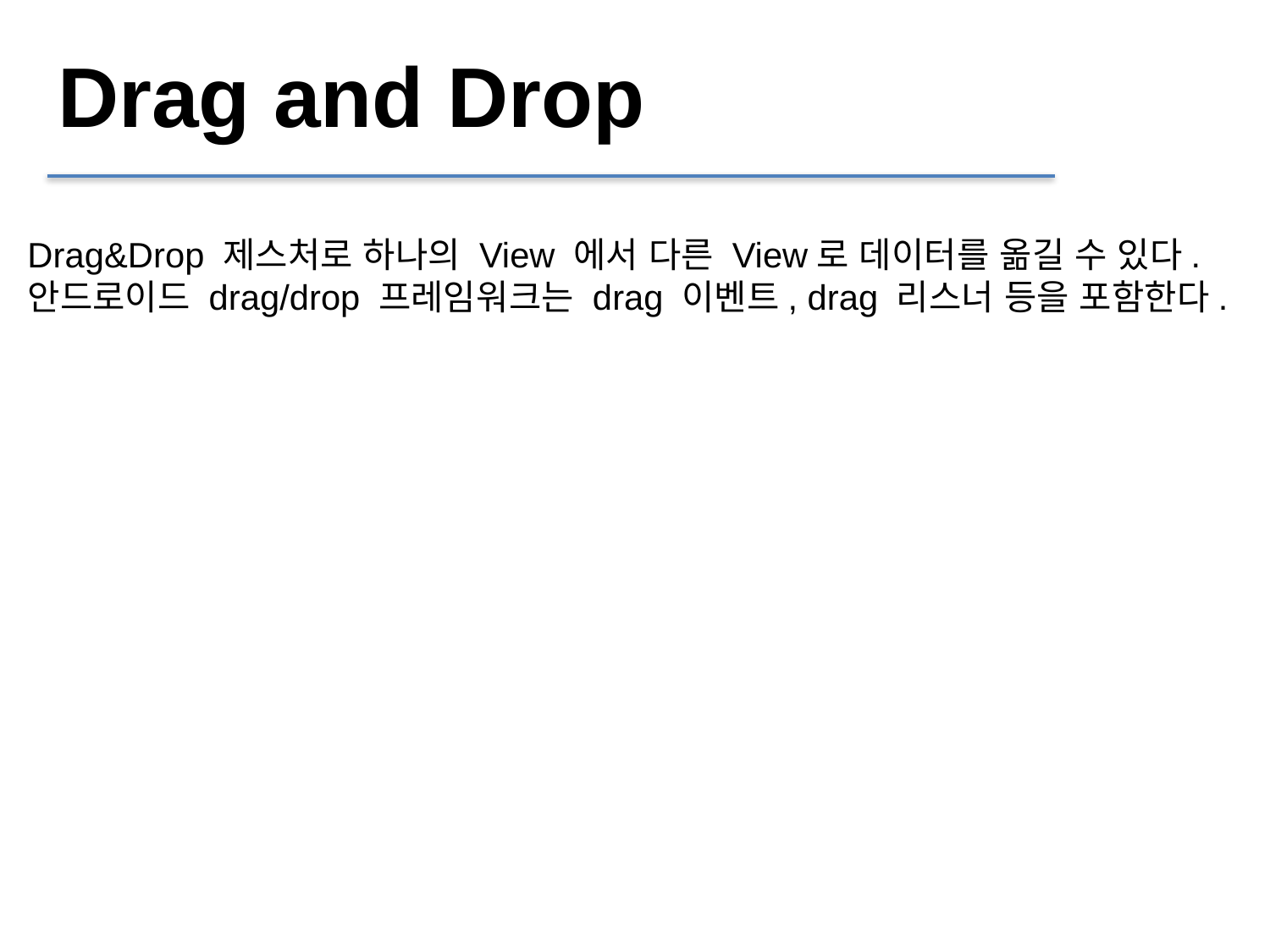

Drag and Drop
Drag&Drop 제스처로 하나의 View 에서 다른 View로 데이터를 옮길 수 있다.
안드로이드 drag/drop 프레임워크는 drag 이벤트, drag 리스너 등을 포함한다.